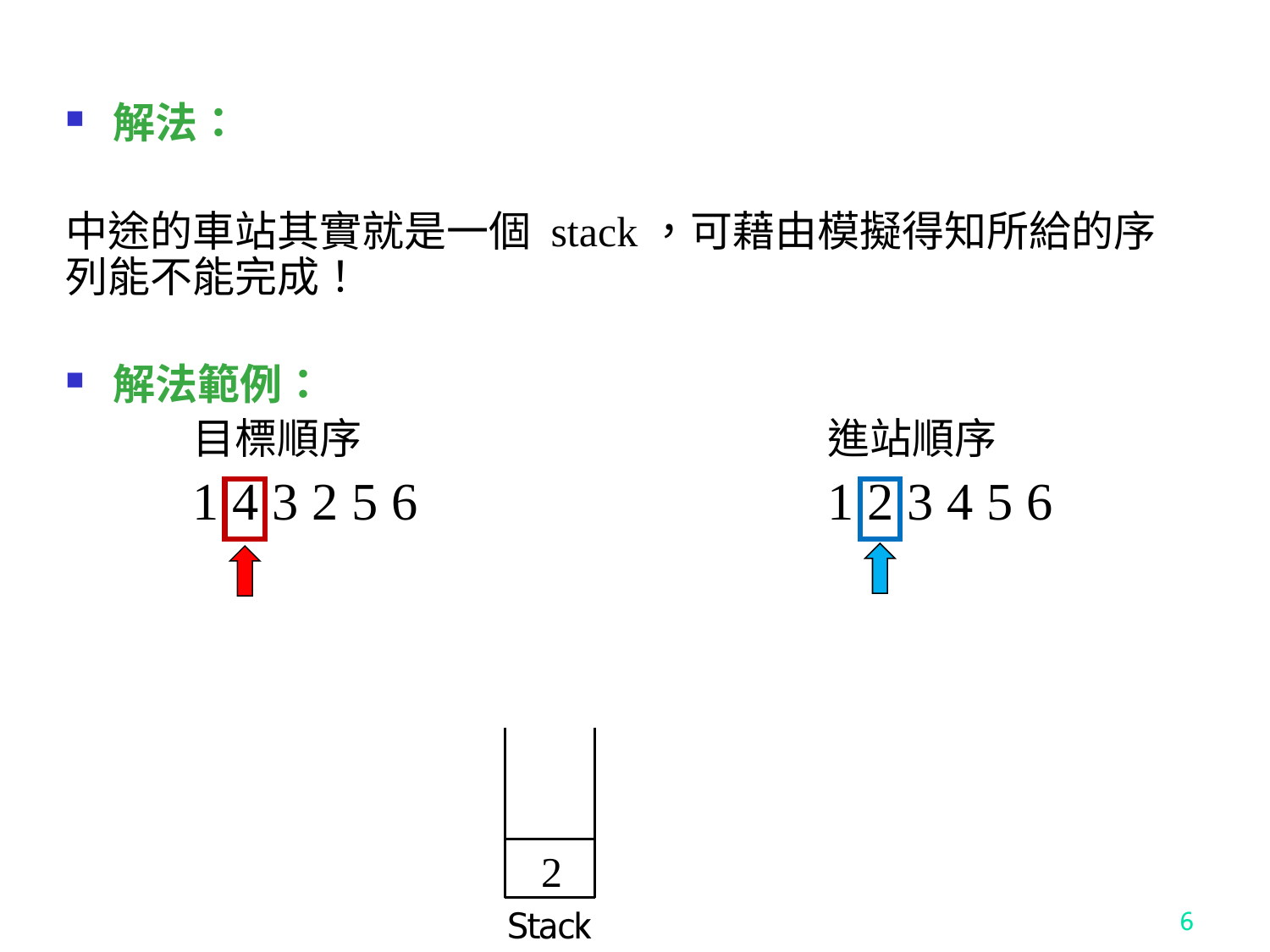

解法：

中途的車站其實就是一個 stack，可藉由模擬得知所給的序列能不能完成！

解法範例：
	目標順序				進站順序
	1 4 3 2 5 6				1 2 3 4 5 6

2
6
Stack